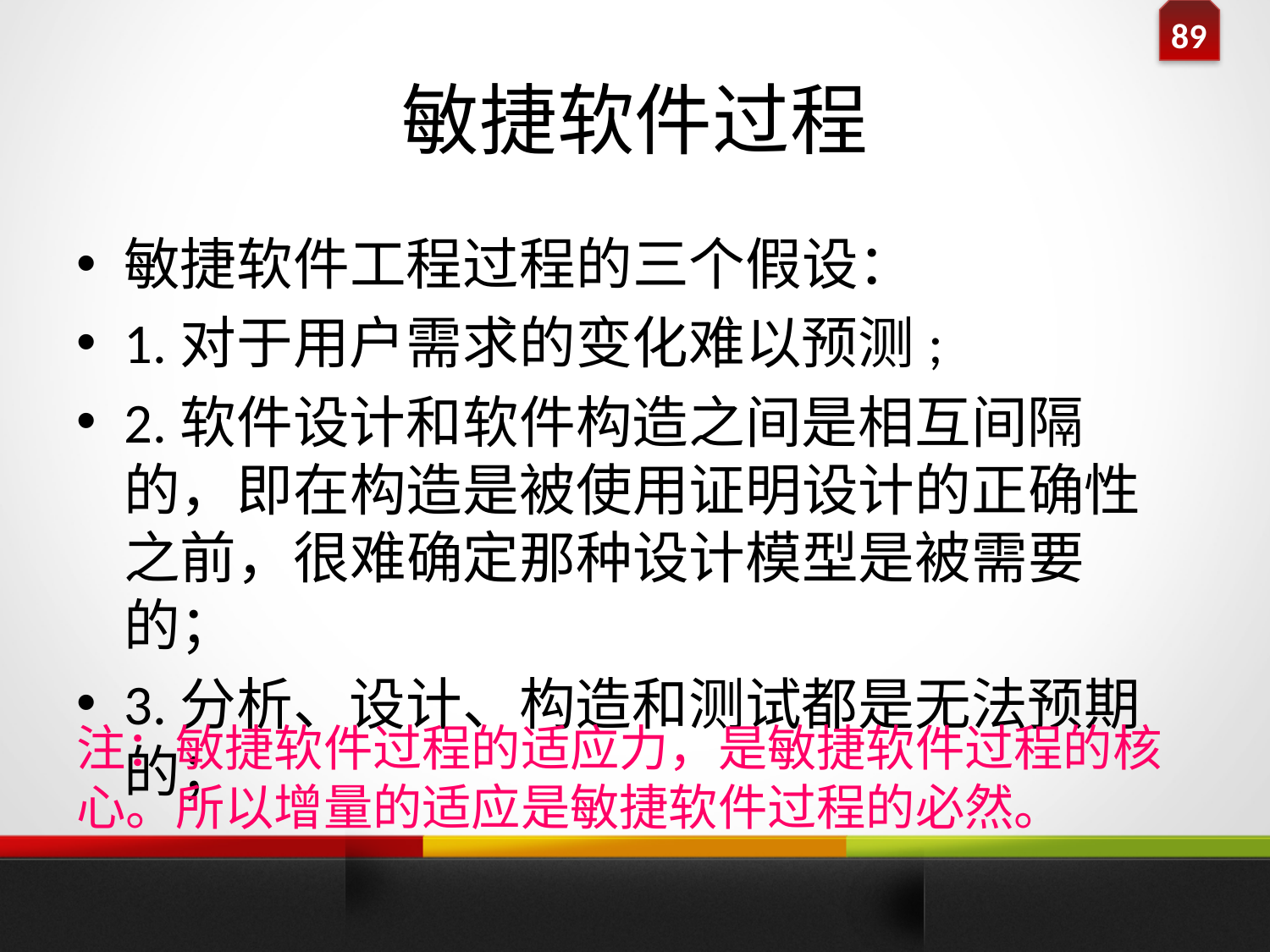

# 敏捷软件过程
敏捷软件工程过程的三个假设：
1.对于用户需求的变化难以预测;
2.软件设计和软件构造之间是相互间隔的，即在构造是被使用证明设计的正确性之前，很难确定那种设计模型是被需要的；
3.分析、设计、构造和测试都是无法预期的；

注：敏捷软件过程的适应力，是敏捷软件过程的核心。所以增量的适应是敏捷软件过程的必然。
89